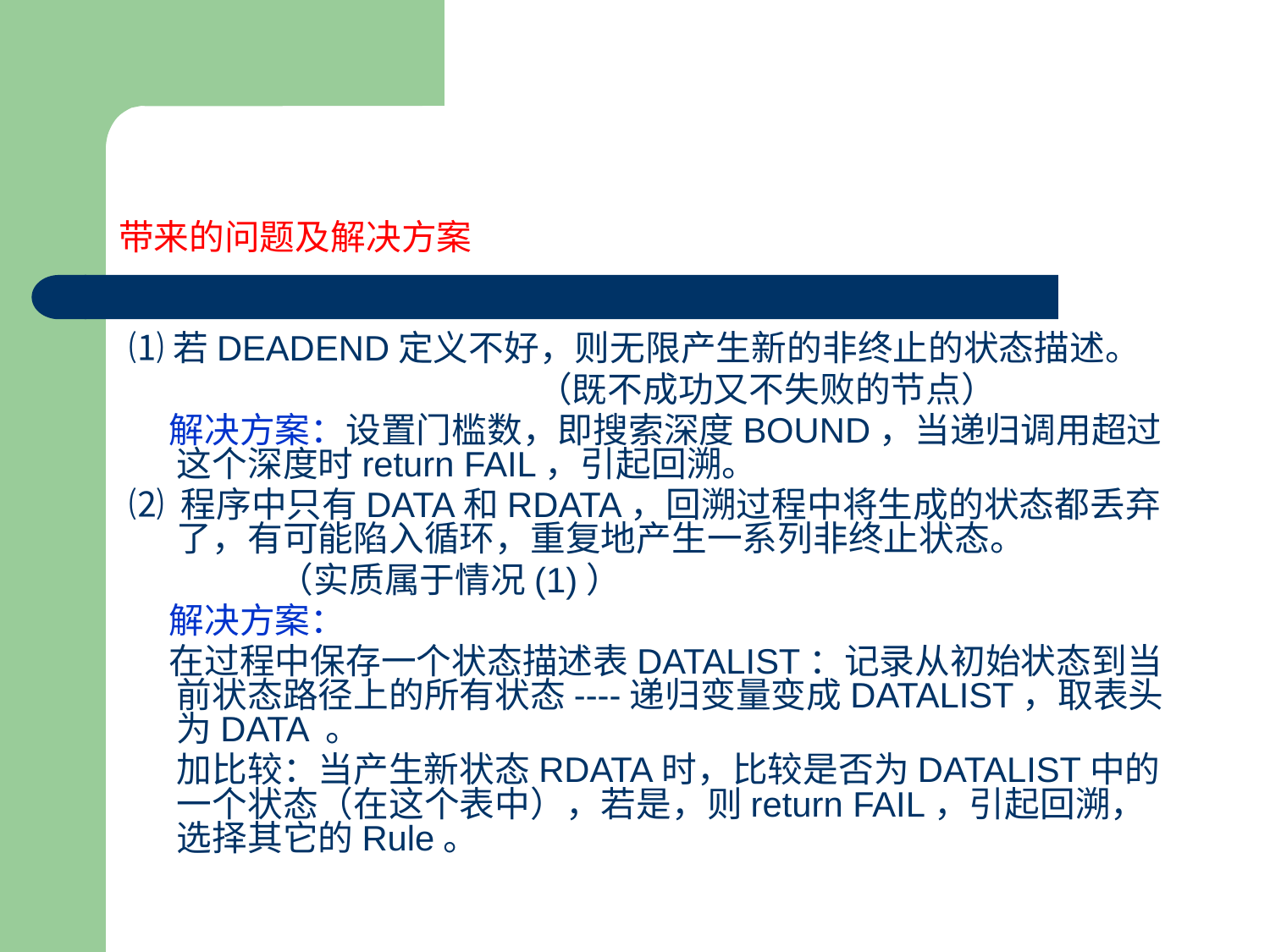

# 带来的问题及解决方案
⑴若DEADEND定义不好，则无限产生新的非终止的状态描述。
                                                   （既不成功又不失败的节点）
    解决方案：设置门槛数，即搜索深度BOUND，当递归调用超过这个深度时return FAIL，引起回溯。
⑵ 程序中只有DATA和RDATA，回溯过程中将生成的状态都丢弃了，有可能陷入循环，重复地产生一系列非终止状态。
                  （实质属于情况(1)）
    解决方案：
    在过程中保存一个状态描述表DATALIST：记录从初始状态到当前状态路径上的所有状态----递归变量变成DATALIST，取表头为DATA 。
     加比较：当产生新状态RDATA时，比较是否为DATALIST中的一个状态（在这个表中），若是，则return FAIL，引起回溯，选择其它的Rule。
6